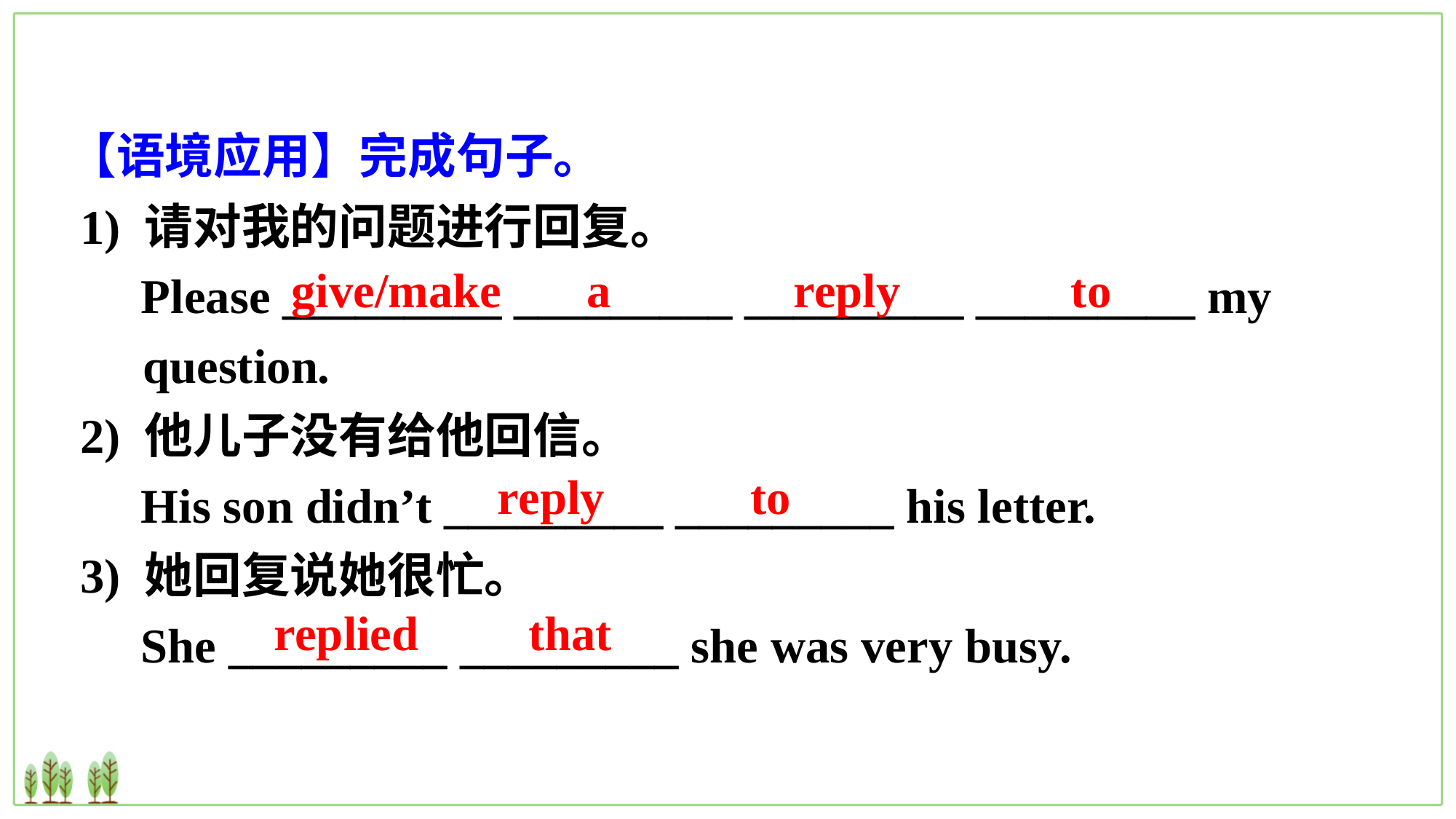

【语境应用】完成句子。
 1) 请对我的问题进行回复。
      Please _________ _________ _________ _________ my question.
 2) 他儿子没有给他回信。
      His son didn’t _________ _________ his letter.
 3) 她回复说她很忙。
      She _________ _________ she was very busy.
give/make       a               reply              to
reply            to
replied         that